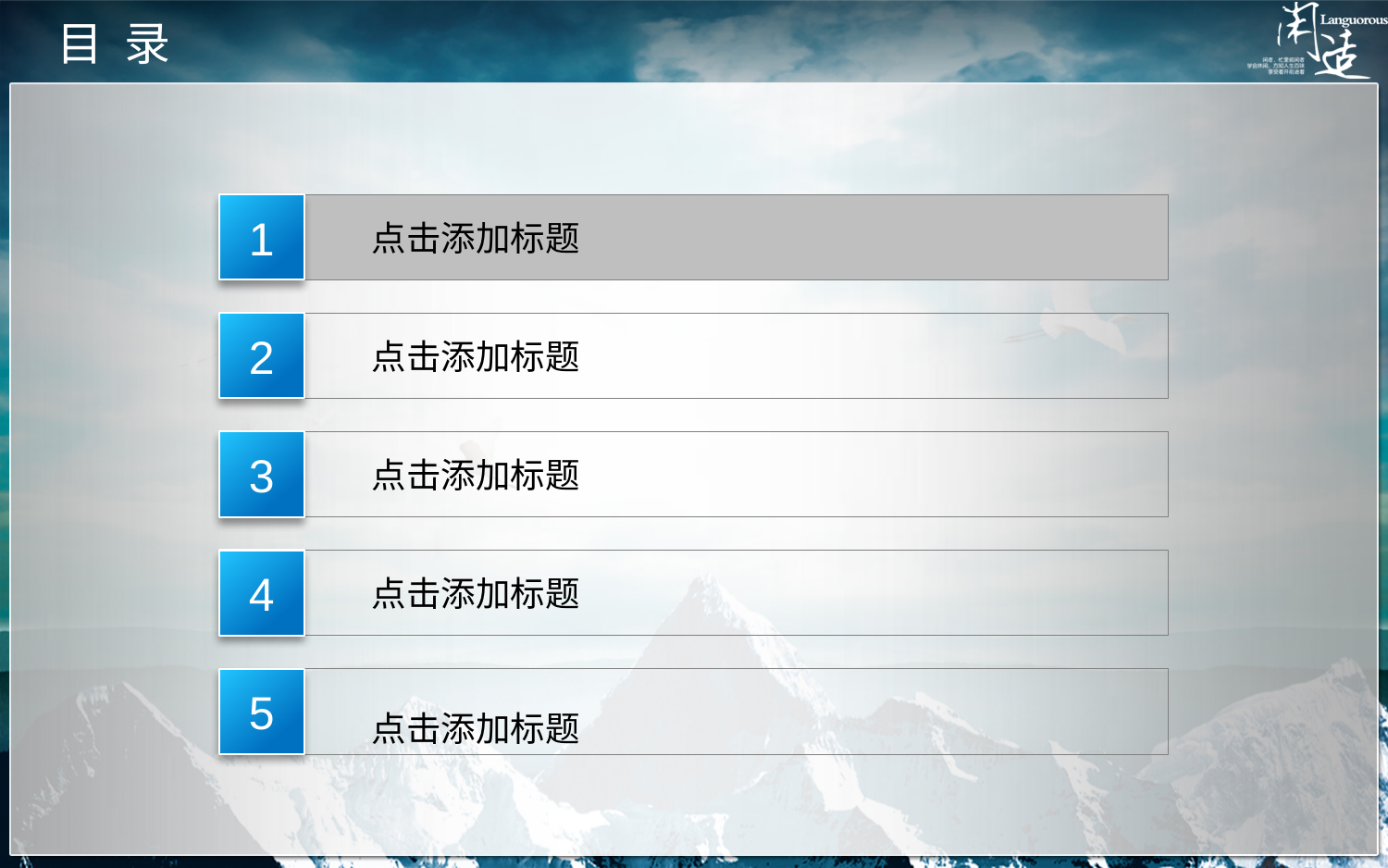

目  录

1
2
3
4
5
点击添加标题

点击添加标题

点击添加标题

点击添加标题

点击添加标题